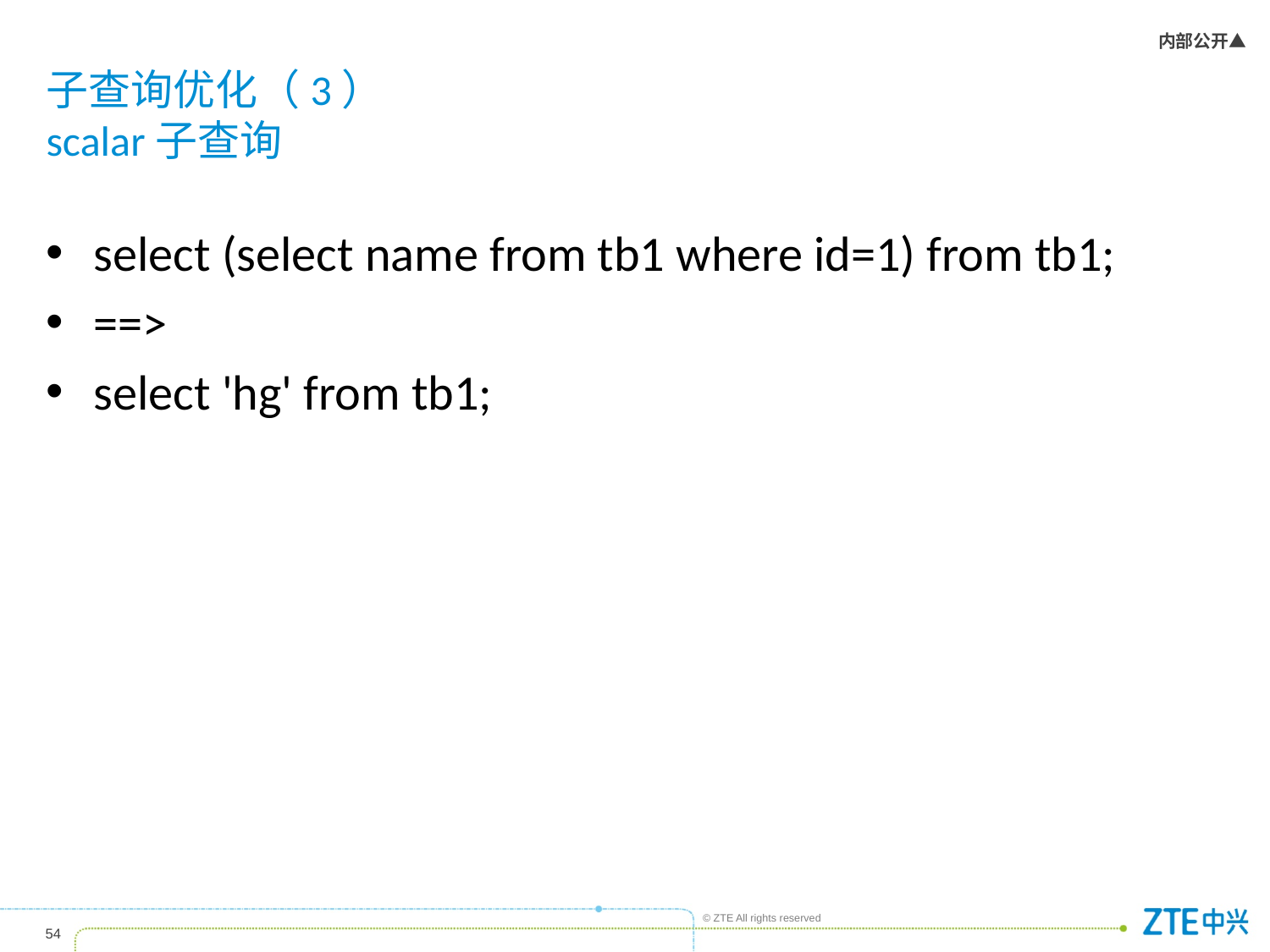

# 子查询优化（3） scalar子查询
select (select name from tb1 where id=1) from tb1;
==>
select 'hg' from tb1;